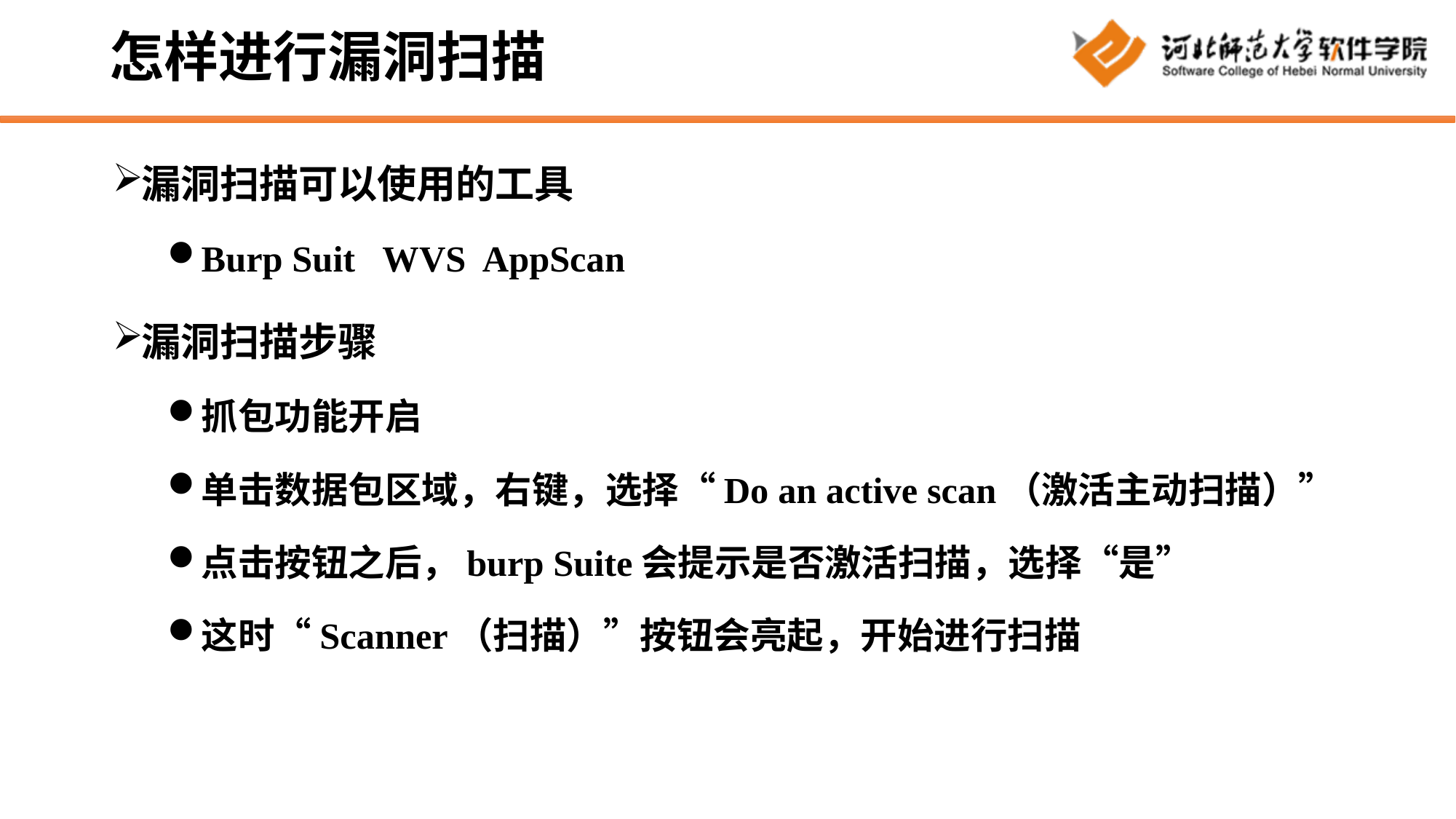

# 怎样进行漏洞扫描
漏洞扫描可以使用的工具
Burp Suit   WVS  AppScan
漏洞扫描步骤
抓包功能开启
单击数据包区域，右键，选择“Do an active scan（激活主动扫描）”
点击按钮之后，burp Suite会提示是否激活扫描，选择“是”
这时“Scanner（扫描）”按钮会亮起，开始进行扫描